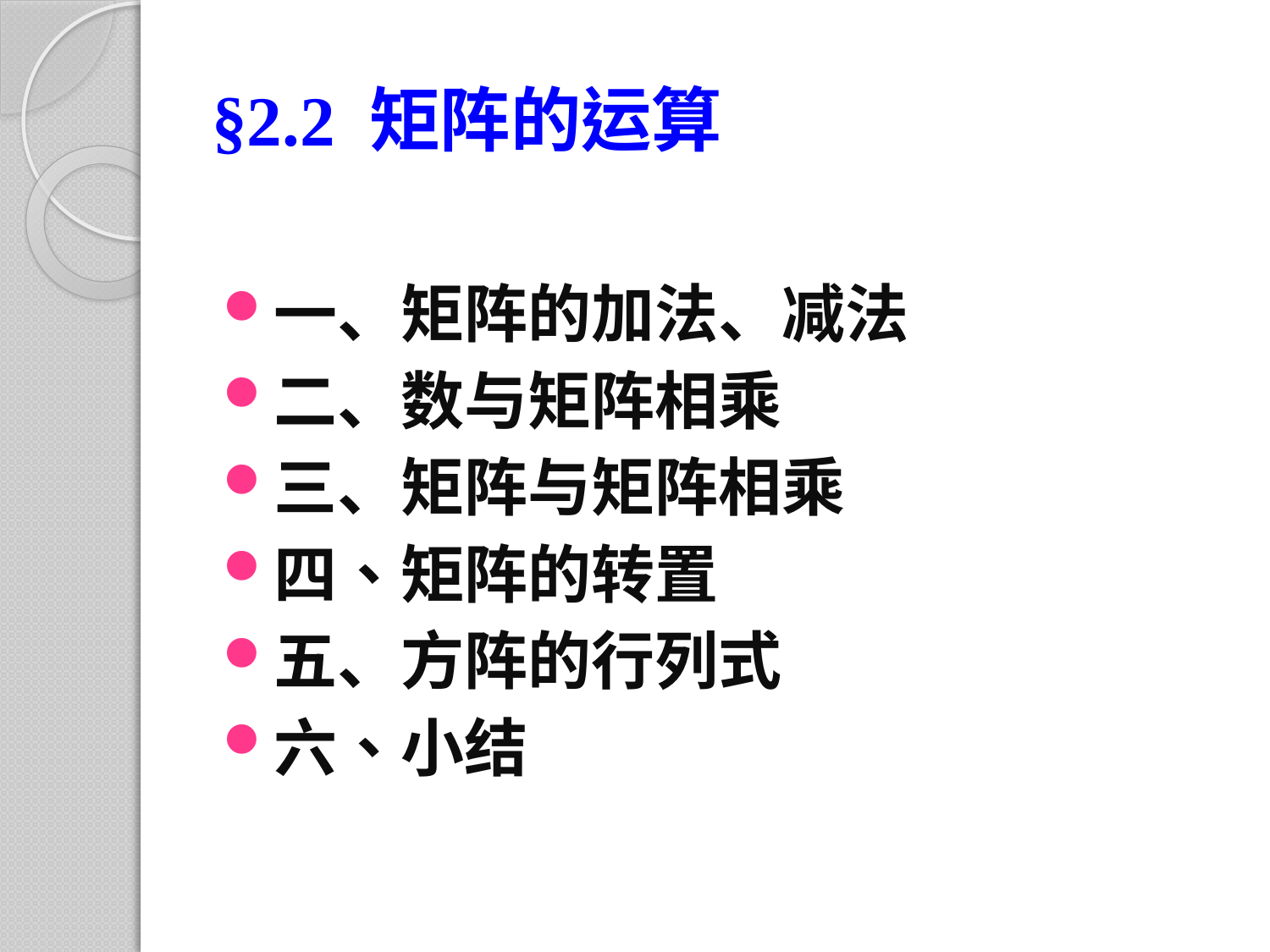

# §2.2 矩阵的运算
一、矩阵的加法、减法
二、数与矩阵相乘
三、矩阵与矩阵相乘
四、矩阵的转置
五、方阵的行列式
六、小结